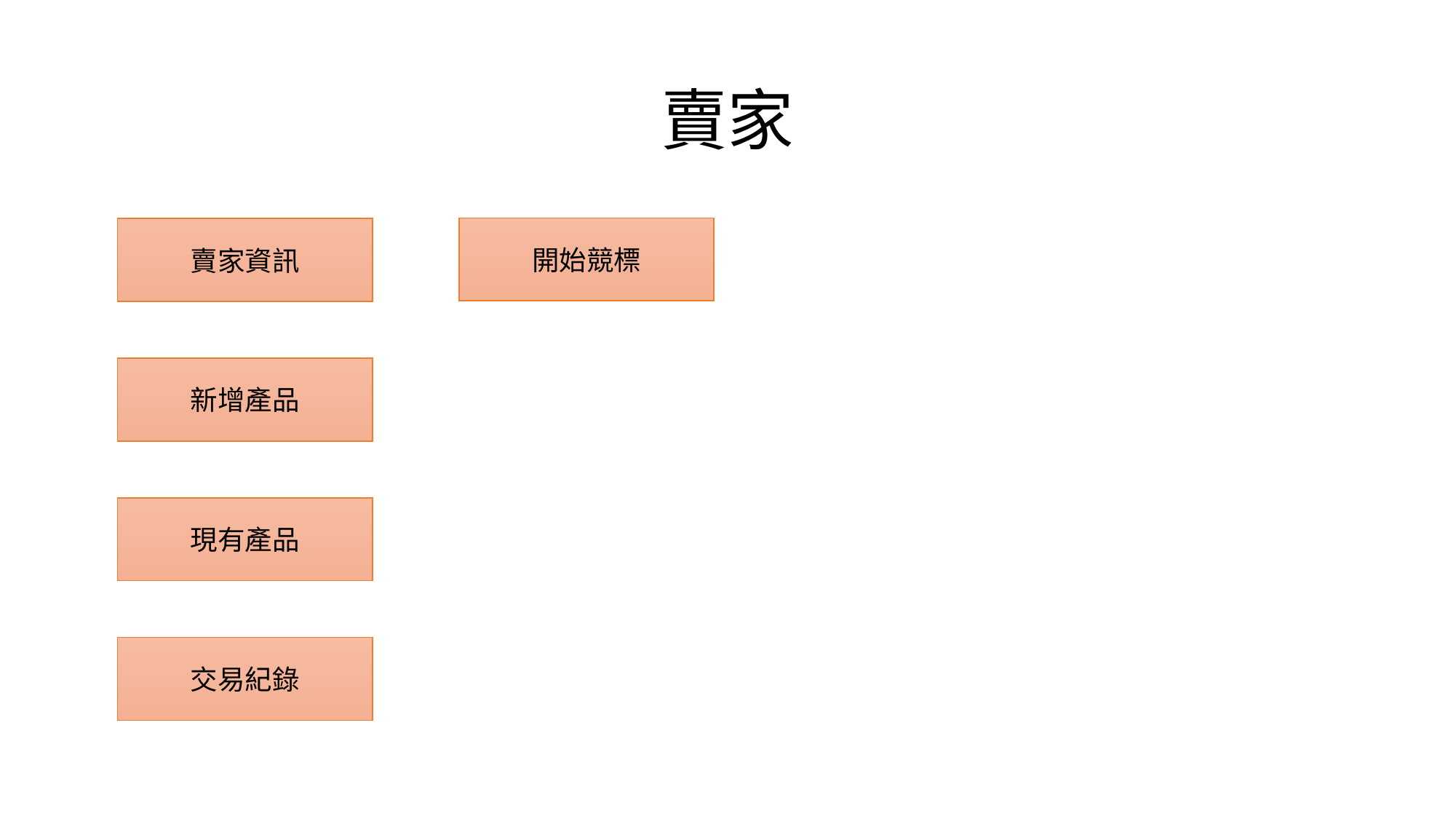

# 賣家
開始競標
賣家資訊
新增產品
現有產品
交易紀錄